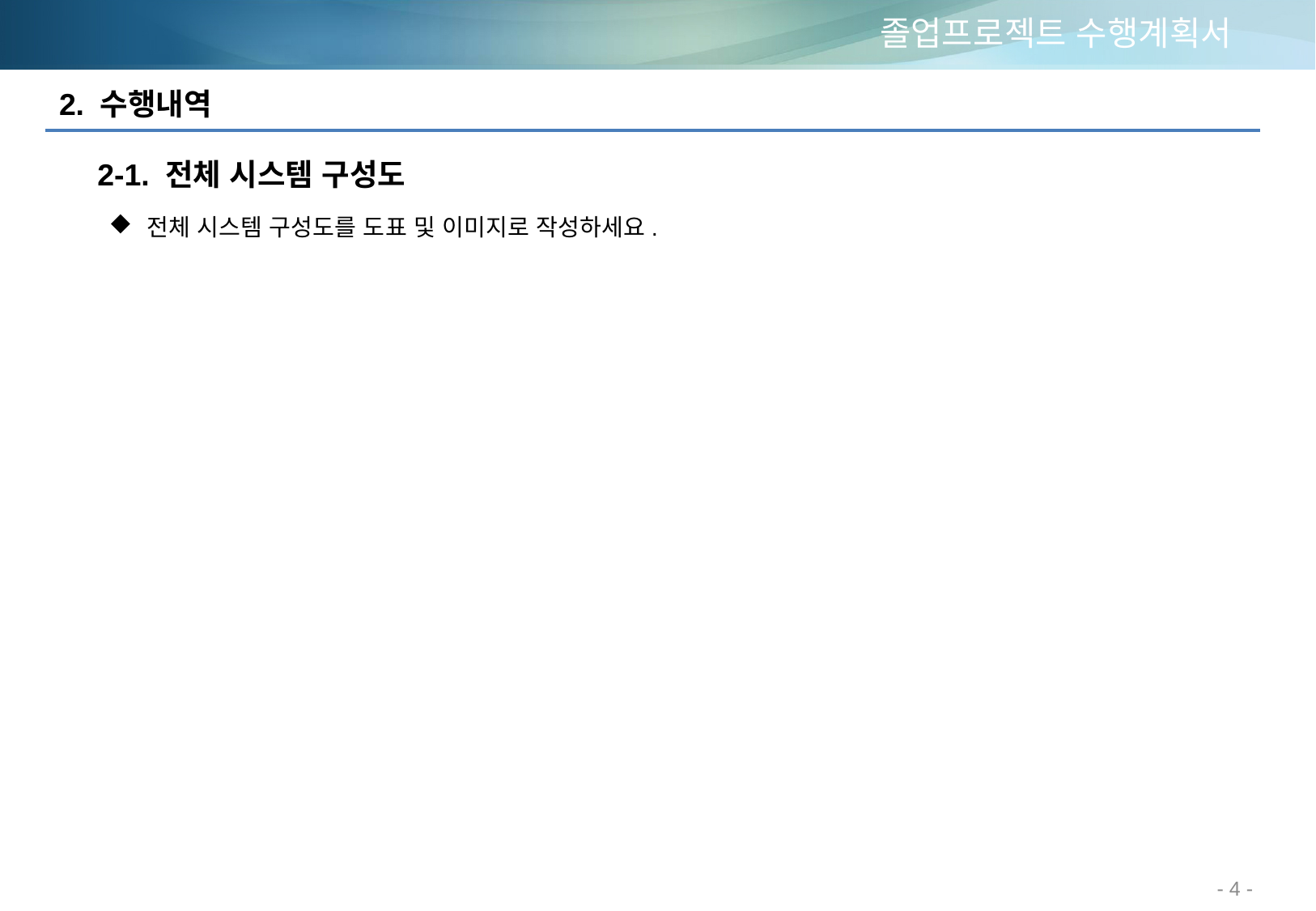

# 졸업프로젝트 수행계획서
2. 수행내역
2-1. 전체 시스템 구성도
전체 시스템 구성도를 도표 및 이미지로 작성하세요.